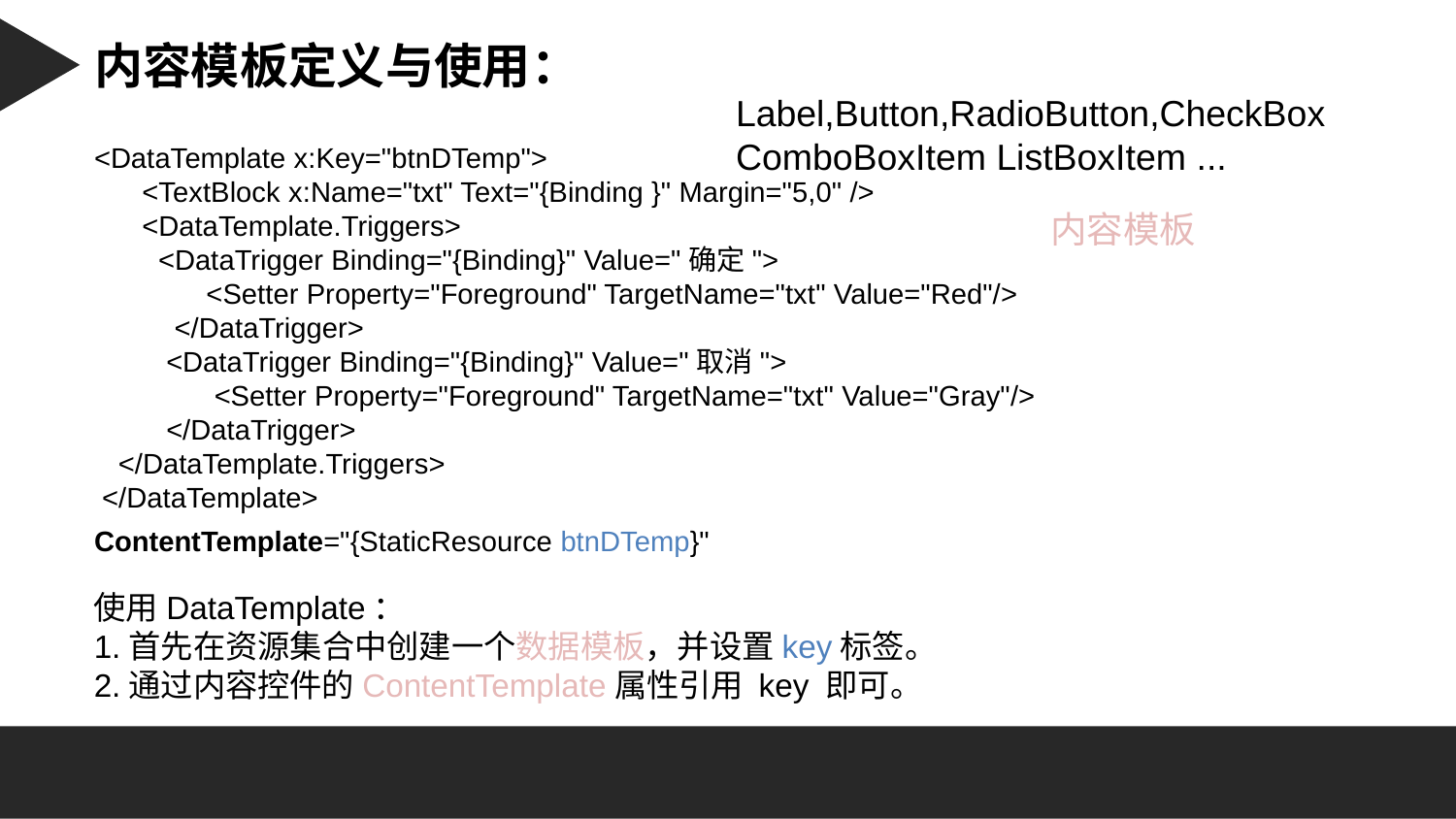

Character 字符串：

内容模板定义与使用：
Label,Button,RadioButton,CheckBox
ComboBoxItem ListBoxItem ...
<DataTemplate x:Key="btnDTemp">
      <TextBlock x:Name="txt" Text="{Binding }" Margin="5,0" />
      <DataTemplate.Triggers>
        <DataTrigger Binding="{Binding}" Value="确定">
              <Setter Property="Foreground" TargetName="txt" Value="Red"/>
          </DataTrigger>
         <DataTrigger Binding="{Binding}" Value="取消">
               <Setter Property="Foreground" TargetName="txt" Value="Gray"/>
         </DataTrigger>
   </DataTemplate.Triggers>
 </DataTemplate>
内容模板
ContentTemplate="{StaticResource btnDTemp}"
使用DataTemplate：
1.首先在资源集合中创建一个数据模板，并设置key标签。
2.通过内容控件的ContentTemplate属性引用 key 即可。